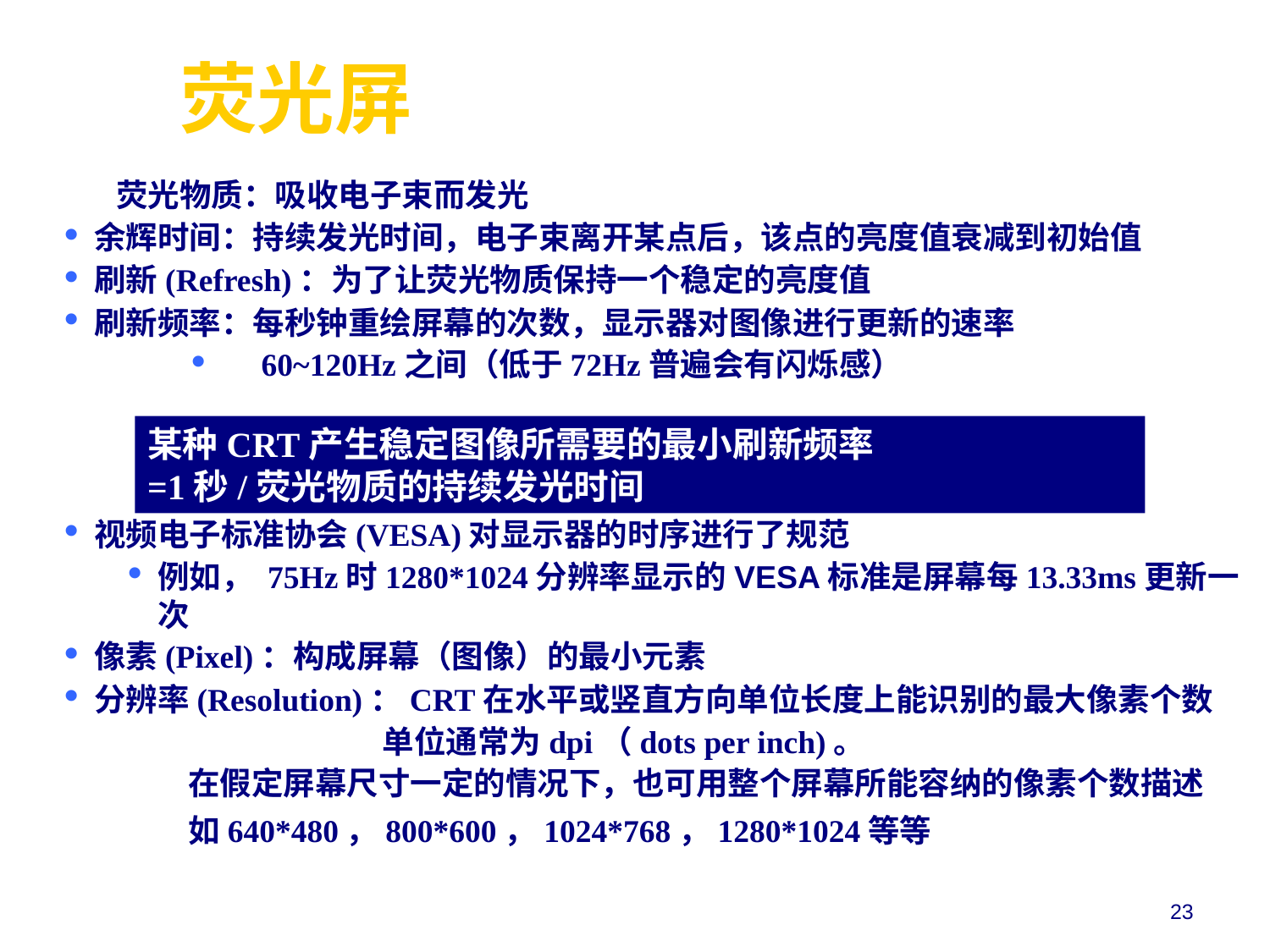

荧光屏
   	  荧光物质：吸收电子束而发光
余辉时间：持续发光时间，电子束离开某点后，该点的亮度值衰减到初始值
刷新(Refresh)：为了让荧光物质保持一个稳定的亮度值
刷新频率：每秒钟重绘屏幕的次数，显示器对图像进行更新的速率
     60~120Hz之间（低于72Hz普遍会有闪烁感）

视频电子标准协会(VESA)对显示器的时序进行了规范
例如， 75Hz时1280*1024分辨率显示的VESA标准是屏幕每13.33ms更新一次
像素(Pixel)：构成屏幕（图像）的最小元素
分辨率(Resolution)：CRT在水平或竖直方向单位长度上能识别的最大像素个数
                                       单位通常为dpi（dots per inch)。
            在假定屏幕尺寸一定的情况下，也可用整个屏幕所能容纳的像素个数描述
            如640*480，800*600，1024*768，1280*1024等等
某种CRT产生稳定图像所需要的最小刷新频率
=1秒/荧光物质的持续发光时间
23